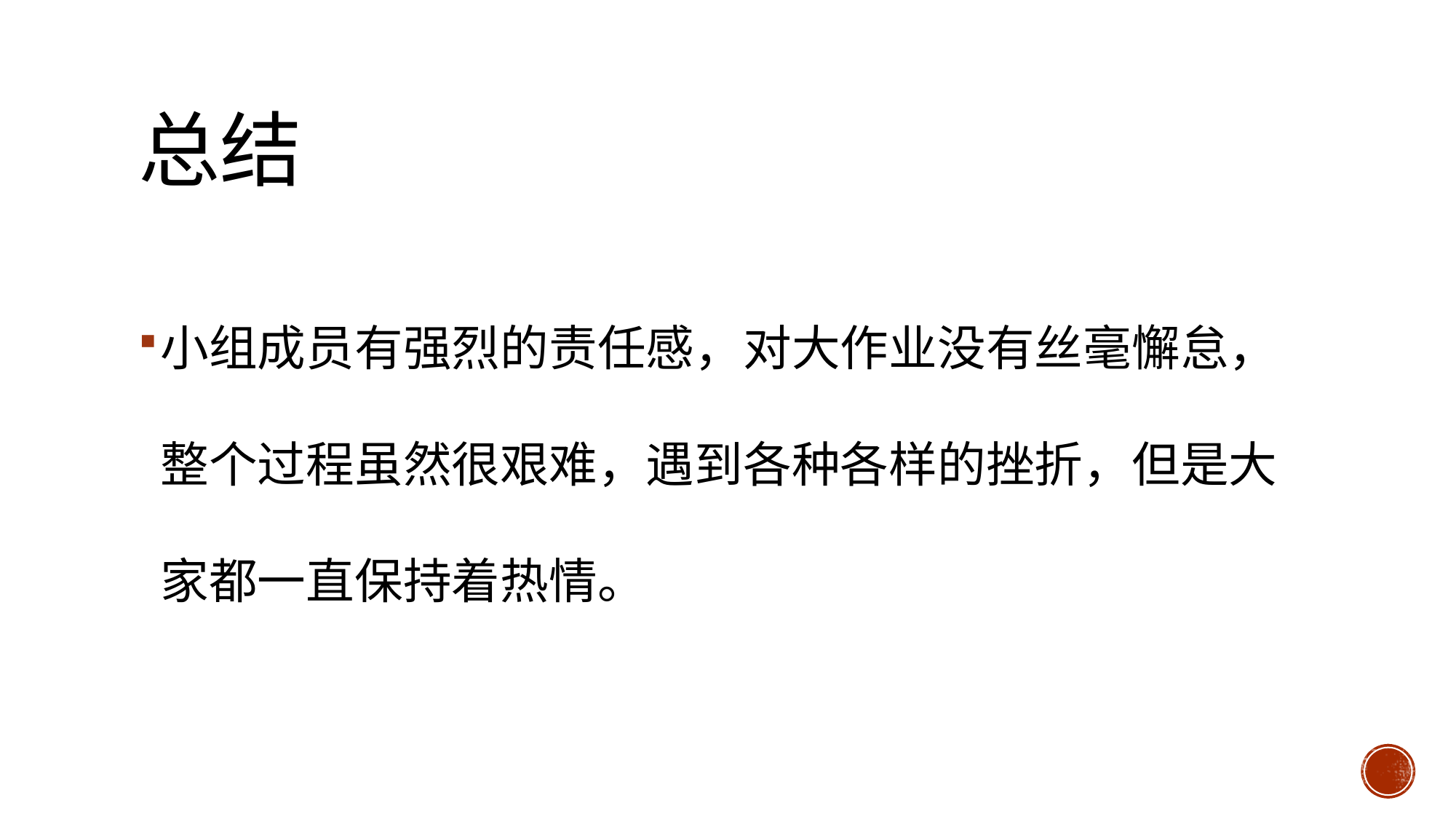

# 总结
小组成员有强烈的责任感，对大作业没有丝毫懈怠，整个过程虽然很艰难，遇到各种各样的挫折，但是大家都一直保持着热情。